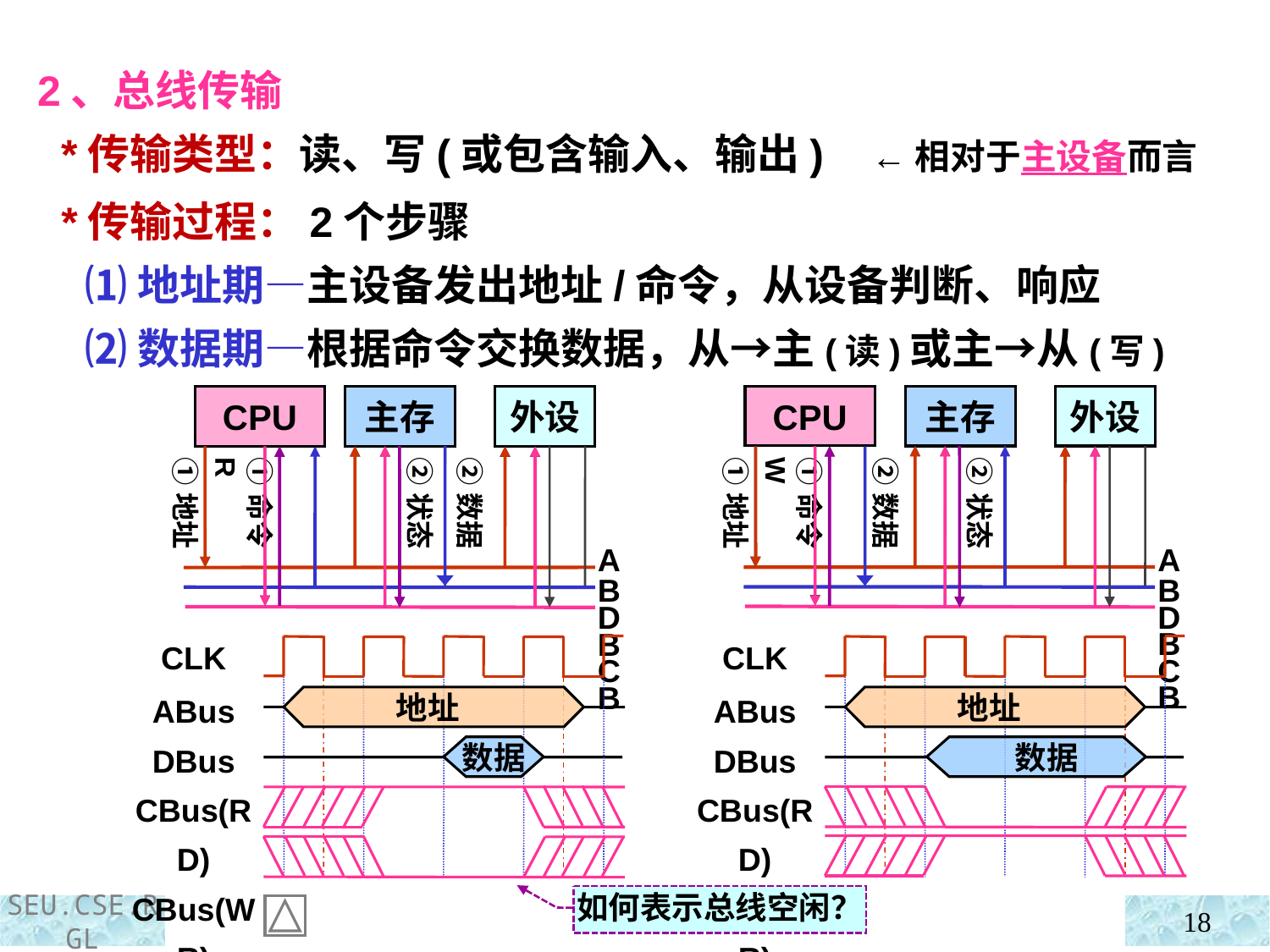

2、总线传输
  *传输类型：读、写(或包含输入、输出)    ←相对于主设备而言
  *传输过程：2个步骤
     ⑴地址期—主设备发出地址/命令，从设备判断、响应
     ⑵数据期—根据命令交换数据，从→主(读)或主→从(写)
CPU
主存
外设

AB
DB
CB

CPU
主存
外设

AB
DB
CB

②数据
②状态

②数据
②状态

①地址
①命令R

①地址
①命令W

CLK
ABus
DBus
CBus(RD)
CBus(WR)

地址

数据

CLK
ABus
DBus
CBus(RD)
CBus(WR)

地址

数据

如何表示总线空闲？
18